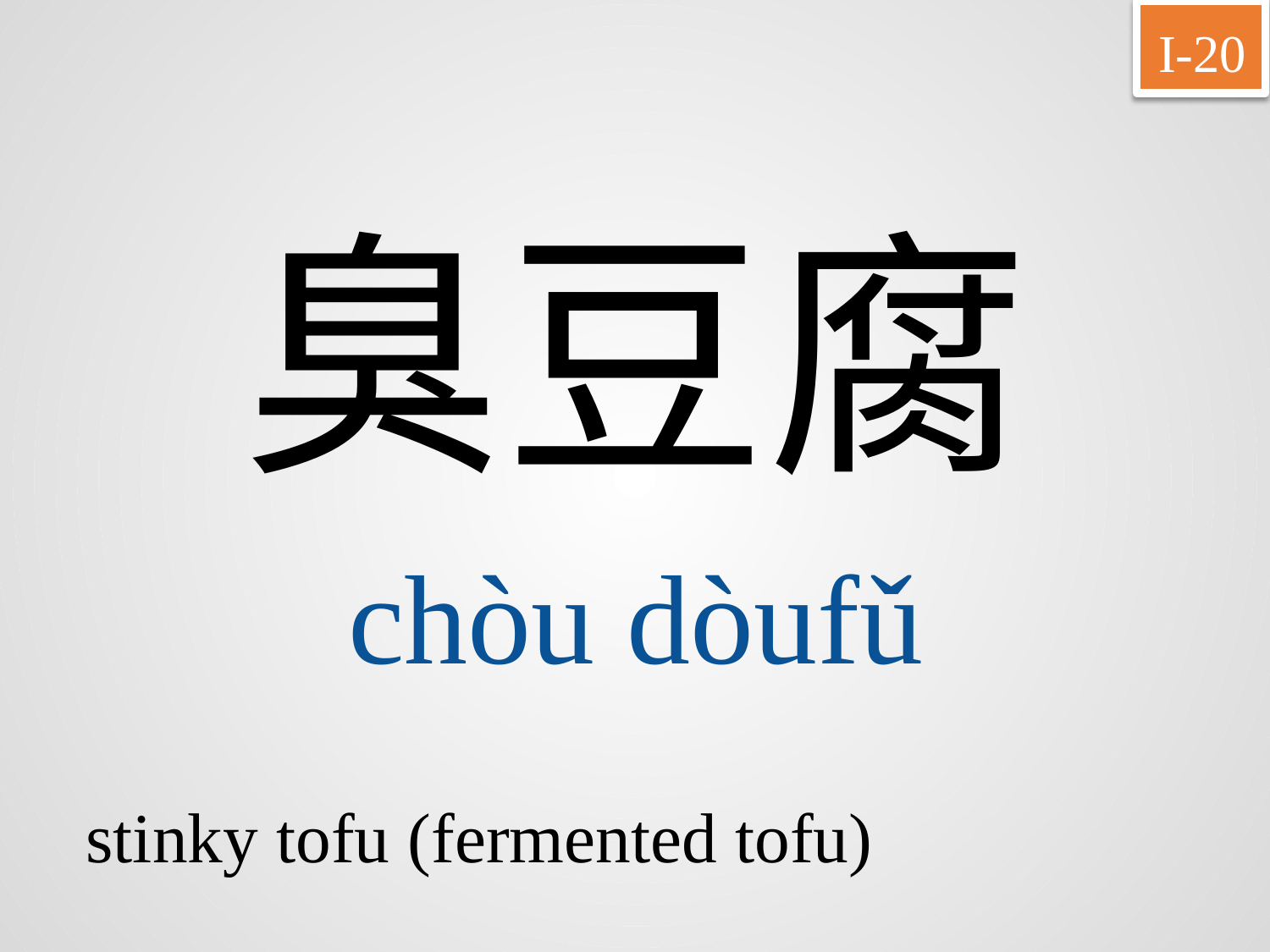

I-20

臭豆腐
chòu	dòufǔ
stinky tofu (fermented tofu)